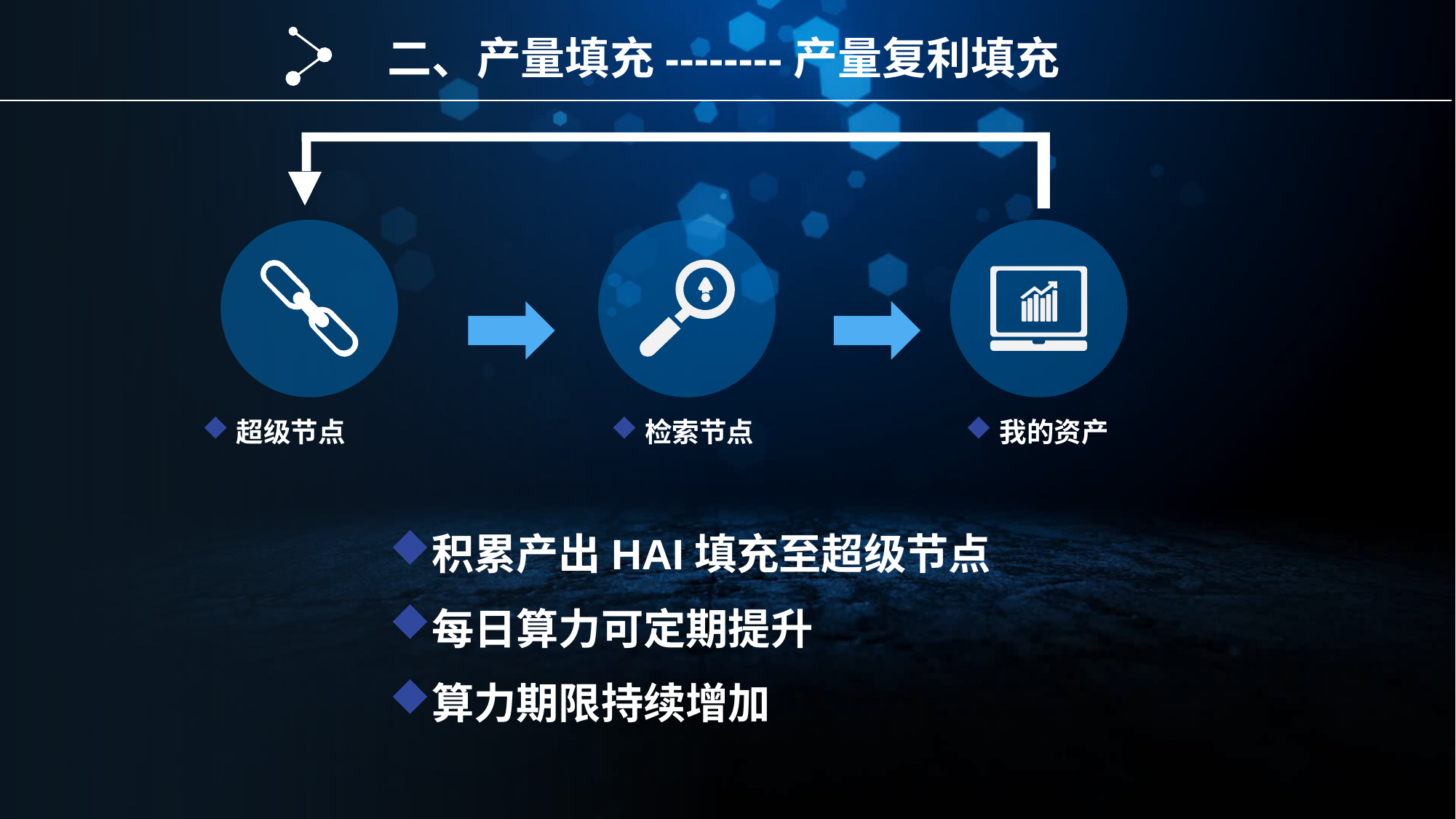

二、产量填充--------产量复利填充

超级节点
检索节点
我的资产
积累产出HAI填充至超级节点
每日算力可定期提升
算力期限持续增加